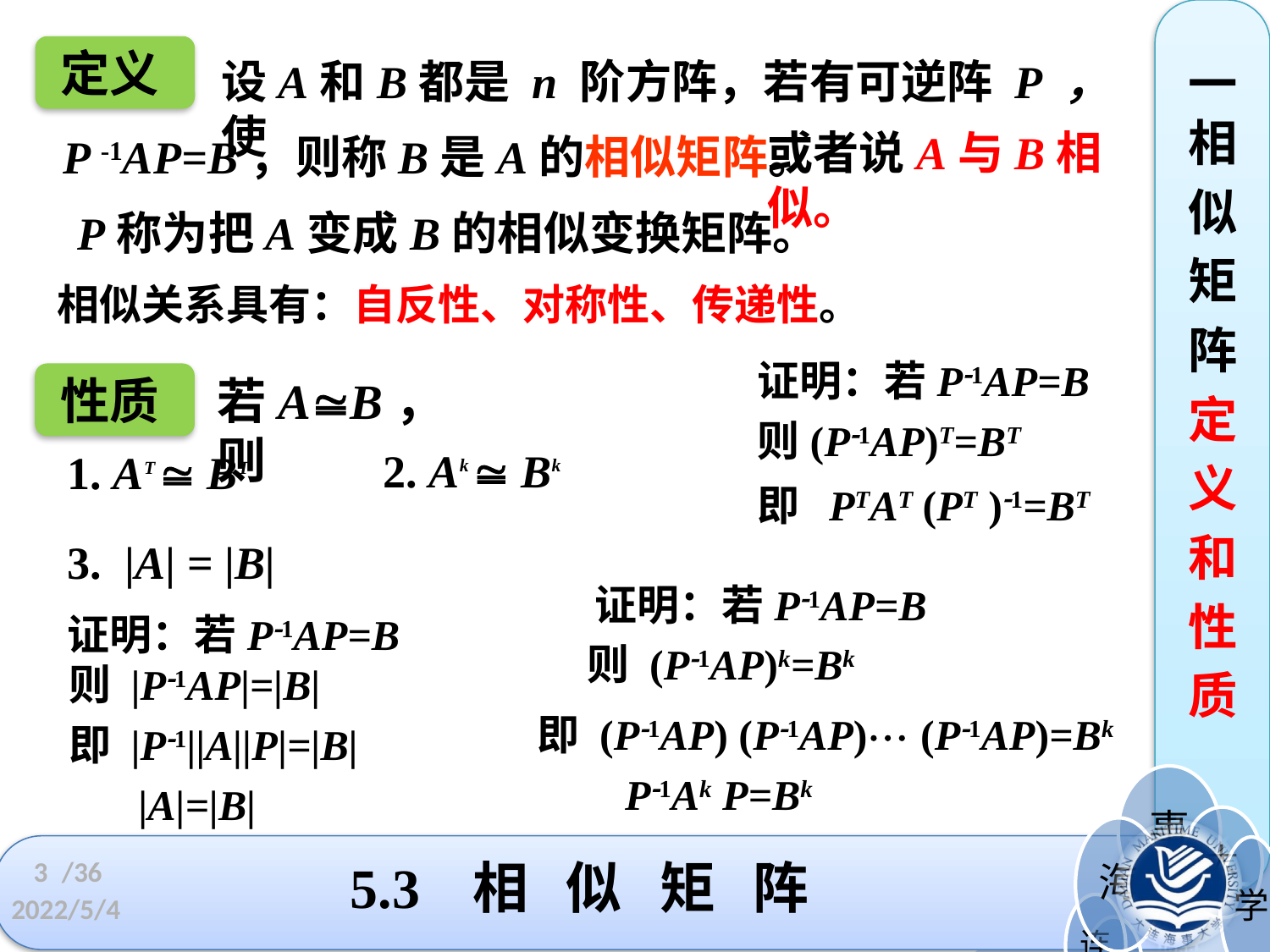

定义
设A和B都是 n 阶方阵，若有可逆阵 P ，使
一相
似
矩
阵
定
义
和
性
质
或者说A与B相似。
P -1AP=B，则称B是A的相似矩阵。
P称为把A变成B的相似变换矩阵。
相似关系具有：自反性、对称性、传递性。
证明：若P−1AP=B

性质
若A≅B，则
则(P−1AP)T=BT
2. Ak ≅ Bk
1. AT ≅ BT

即  PTAT (PT )−1=BT
3.  |A| = |B|

证明：若P−1AP=B
证明：若P−1AP=B
则 (P−1AP)k=Bk
则 |P−1AP|=|B|
即 (P−1AP) (P−1AP)… (P−1AP)=Bk
即 |P−1||A||P|=|B|
P−1Ak P=Bk
|A|=|B|
5.3   相   似   矩   阵
3
/36
2022/5/4